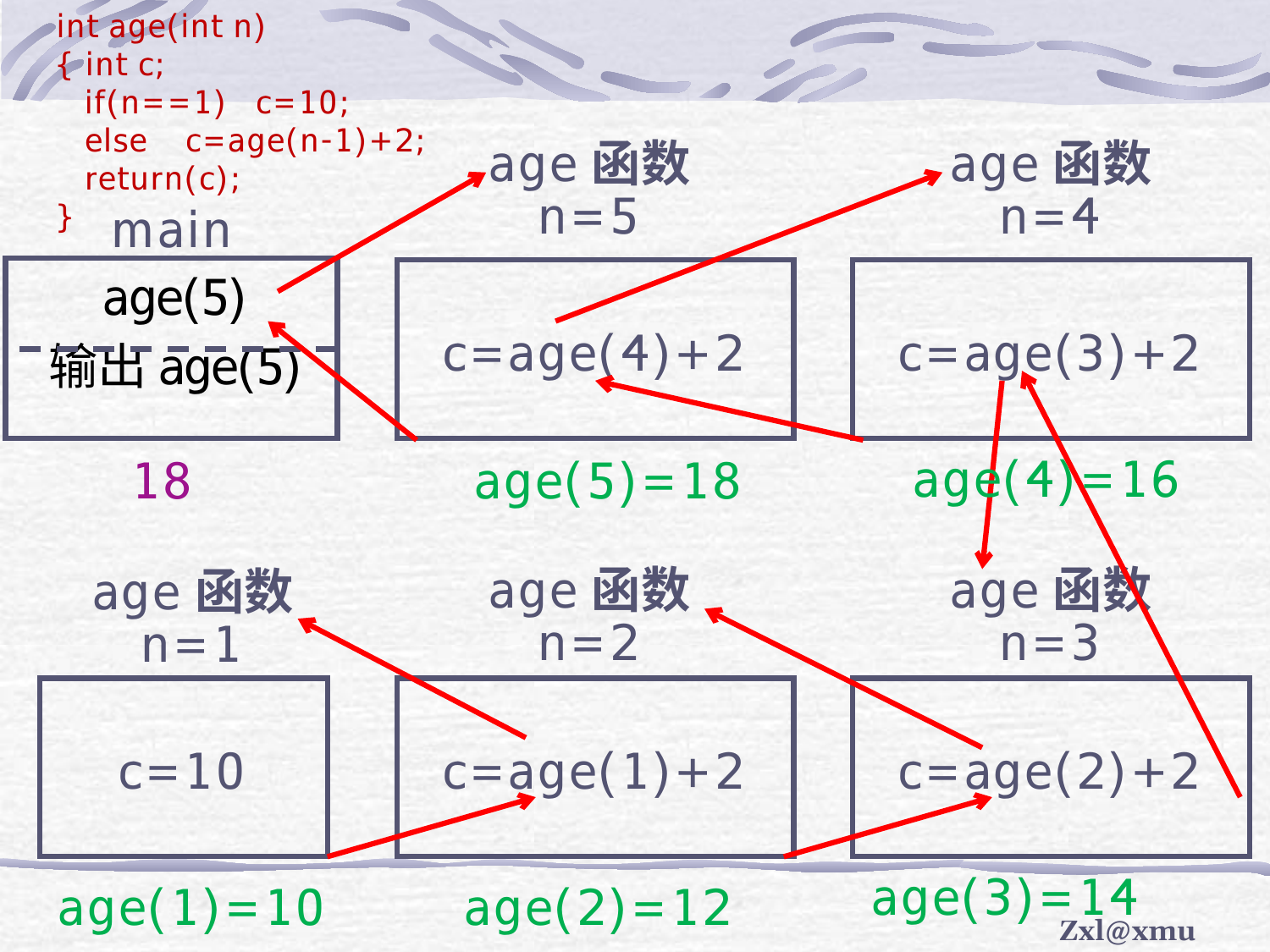

int age(int n)
{ int c;
   if(n==1)   c=10;
   else    c=age(n-1)+2;
   return(c);
}
age函数
n=5
age函数
n=4
main

age(5)
输出age(5)
c=age(4)+2
c=age(3)+2
age(4)=16
18
age(5)=18
age函数
n=2
age函数
n=3
age函数
n=1
c=10
c=age(1)+2
c=age(2)+2
age(3)=14
age(1)=10
age(2)=12